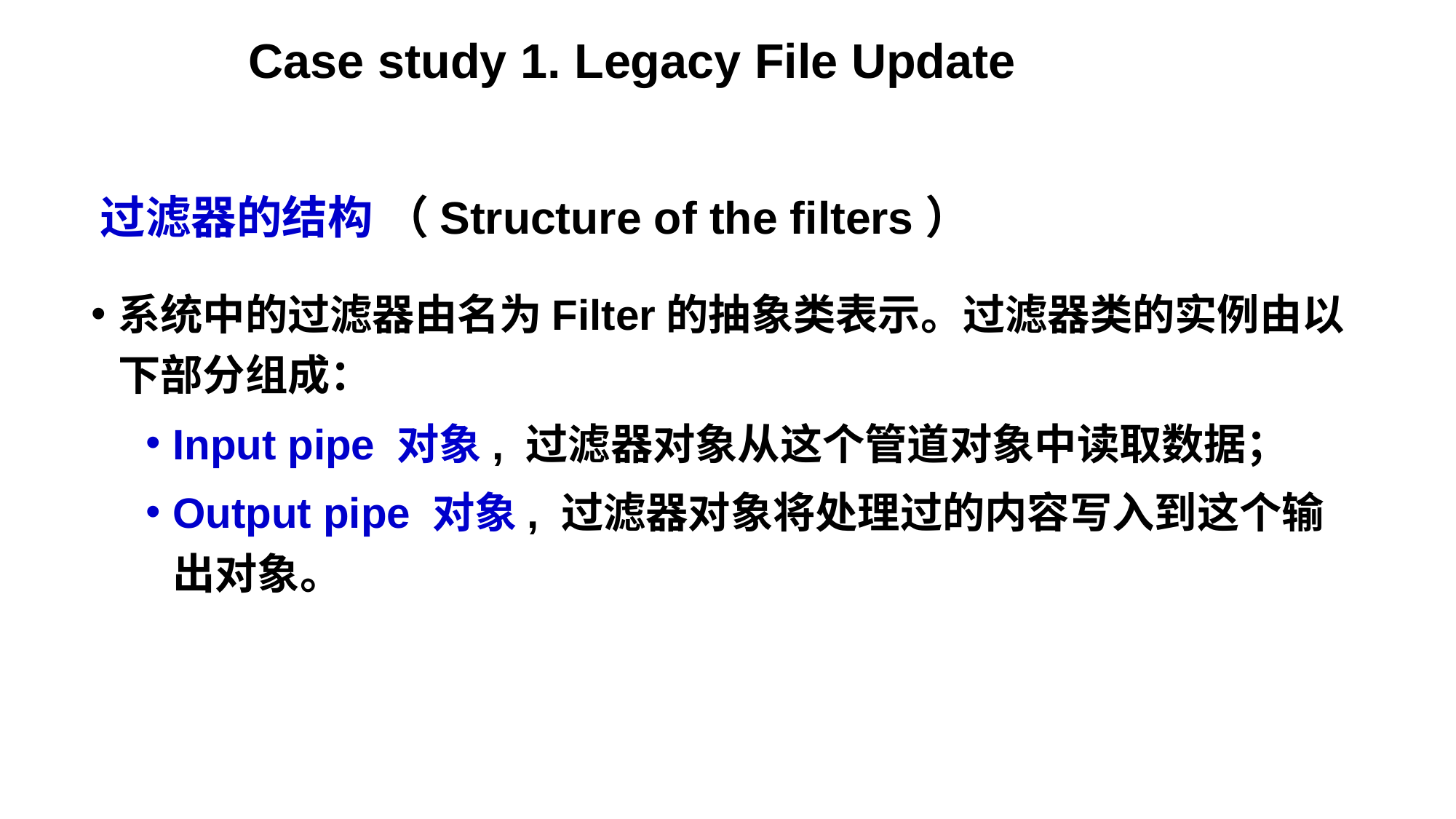

Case study 1. Legacy File Update
过滤器的结构 （Structure of the filters）
系统中的过滤器由名为Filter的抽象类表示。过滤器类的实例由以下部分组成：
Input pipe 对象, 过滤器对象从这个管道对象中读取数据；
Output pipe 对象, 过滤器对象将处理过的内容写入到这个输出对象。